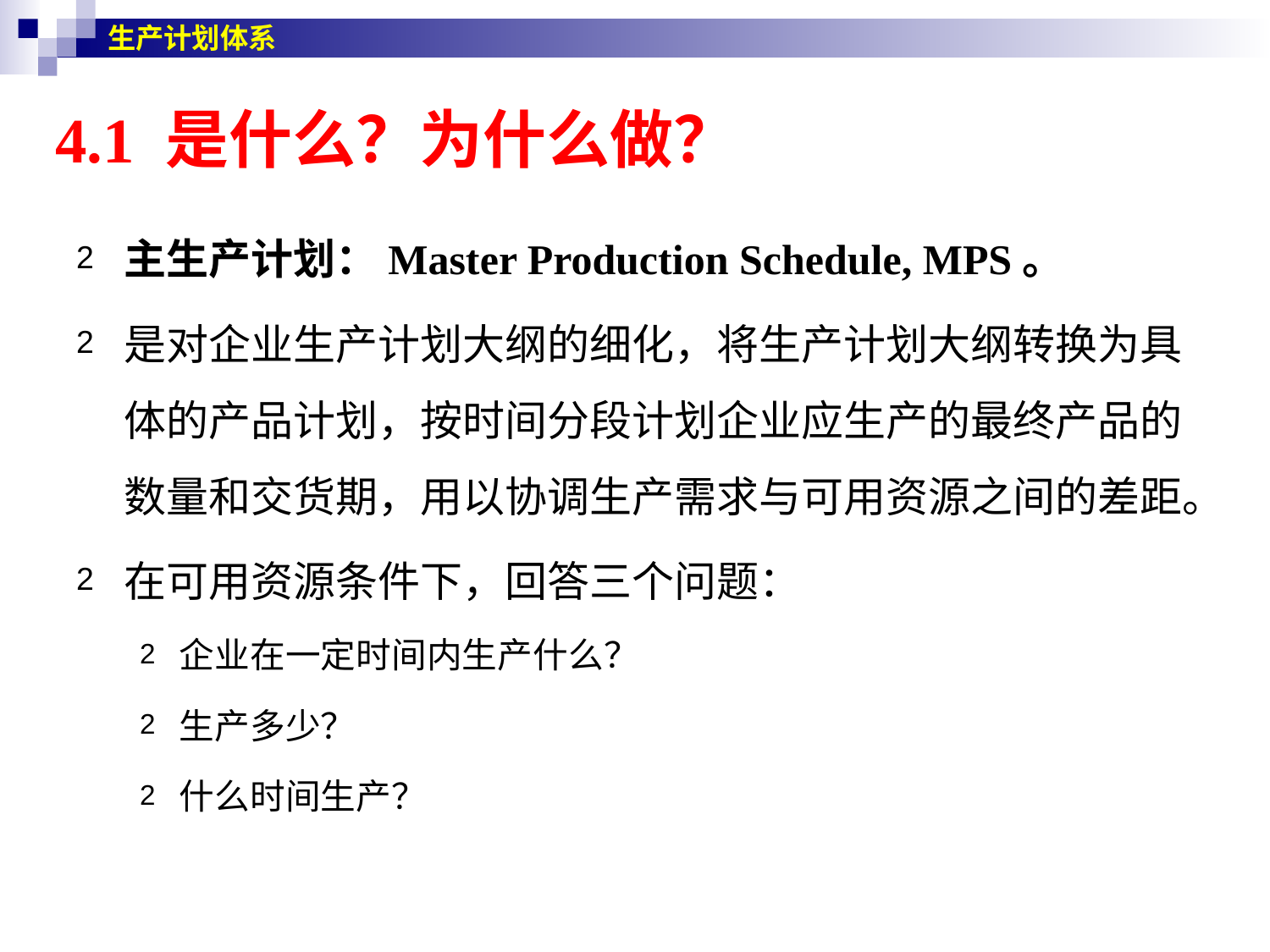

生产计划体系
# 4.1 是什么？为什么做？
主生产计划：Master Production Schedule, MPS。
是对企业生产计划大纲的细化，将生产计划大纲转换为具体的产品计划，按时间分段计划企业应生产的最终产品的数量和交货期，用以协调生产需求与可用资源之间的差距。
在可用资源条件下，回答三个问题：
企业在一定时间内生产什么？
生产多少？
什么时间生产？